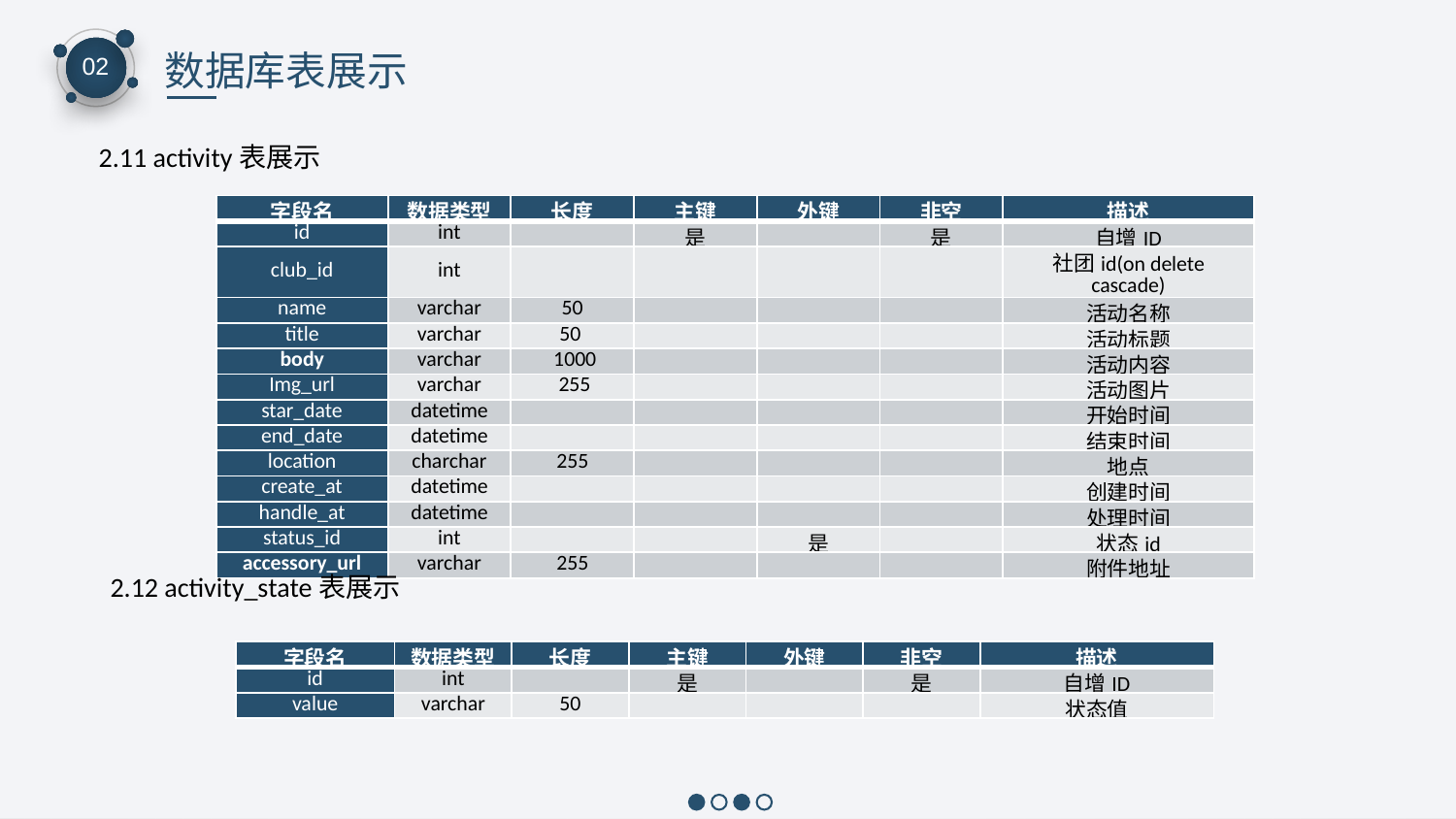

数据库表展示
02
2.11 activity表展示
| 字段名 | 数据类型 | 长度 | 主键 | 外键 | 非空 | 描述 |
| --- | --- | --- | --- | --- | --- | --- |
| id | int |  | 是 |  | 是 | 自增ID |
| club\_id | int |  |  |  |  | 社团id(on delete cascade) |
| name | varchar | 50 |  |  |  | 活动名称 |
| title | varchar | 50 |  |  |  | 活动标题 |
| body | varchar | 1000 |  |  |  | 活动内容 |
| Img\_url | varchar | 255 |  |  |  | 活动图片 |
| star\_date | datetime |  |  |  |  | 开始时间 |
| end\_date | datetime |  |  |  |  | 结束时间 |
| location | charchar | 255 |  |  |  | 地点 |
| create\_at | datetime |  |  |  |  | 创建时间 |
| handle\_at | datetime |  |  |  |  | 处理时间 |
| status\_id | int |  |  | 是 |  | 状态id |
| accessory\_url | varchar | 255 |  |  |  | 附件地址 |
2.12 activity_state表展示
| 字段名 | 数据类型 | 长度 | 主键 | 外键 | 非空 | 描述 |
| --- | --- | --- | --- | --- | --- | --- |
| id | int |  | 是 |  | 是 | 自增ID |
| value | varchar | 50 |  |  |  | 状态值 |